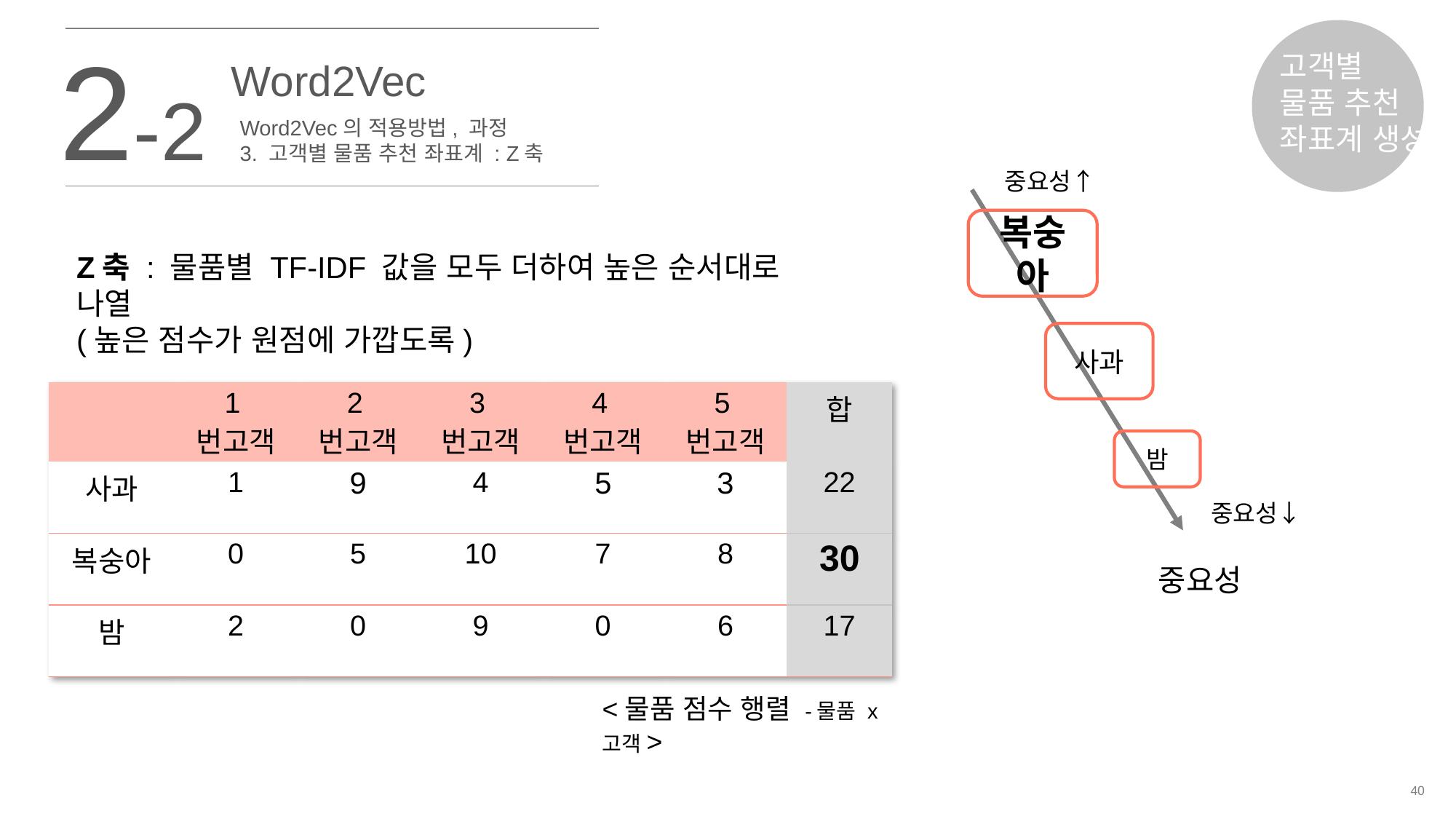

2-2
고객별
물품 추천
좌표계 생성
Word2Vec
Word2Vec의 적용방법, 과정
3. 고객별 물품 추천 좌표계 : Z축
중요성↑
복숭아
Z축 : 물품별 TF-IDF 값을 모두 더하여 높은 순서대로 나열
(높은 점수가 원점에 가깝도록)
사과
|  | 1번고객 | 2번고객 | 3번고객 | 4번고객 | 5번고객 | 합 |
| --- | --- | --- | --- | --- | --- | --- |
| 사과 | 1 | 9 | 4 | 5 | 3 | 22 |
| 복숭아 | 0 | 5 | 10 | 7 | 8 | 30 |
| 밤 | 2 | 0 | 9 | 0 | 6 | 17 |
밤
중요성↓
중요성
<물품 점수 행렬 -물품 x 고객>